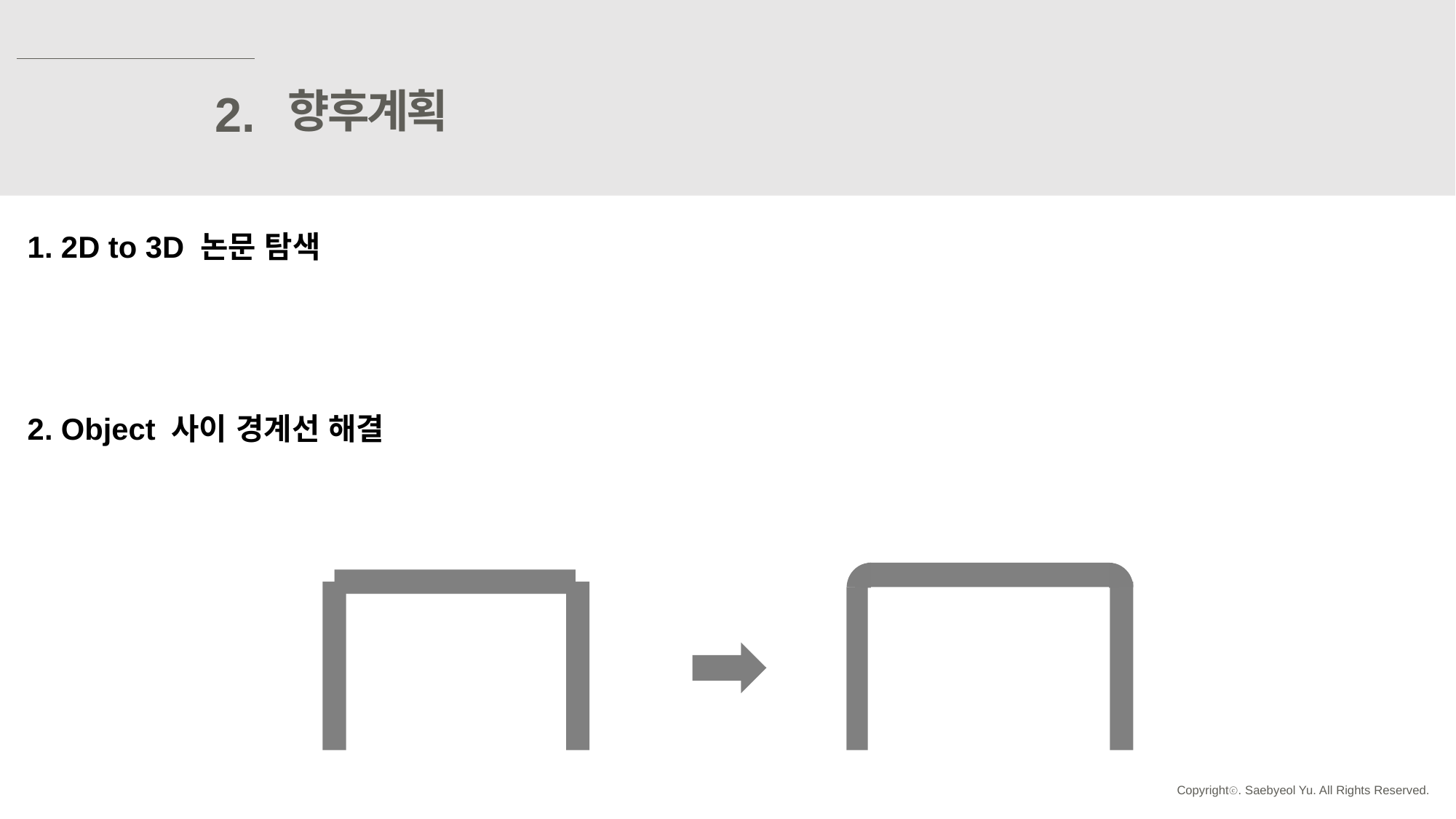

향후계획
2.

  1. 2D to 3D 논문 탐색

  2. Object 사이 경계선 해결